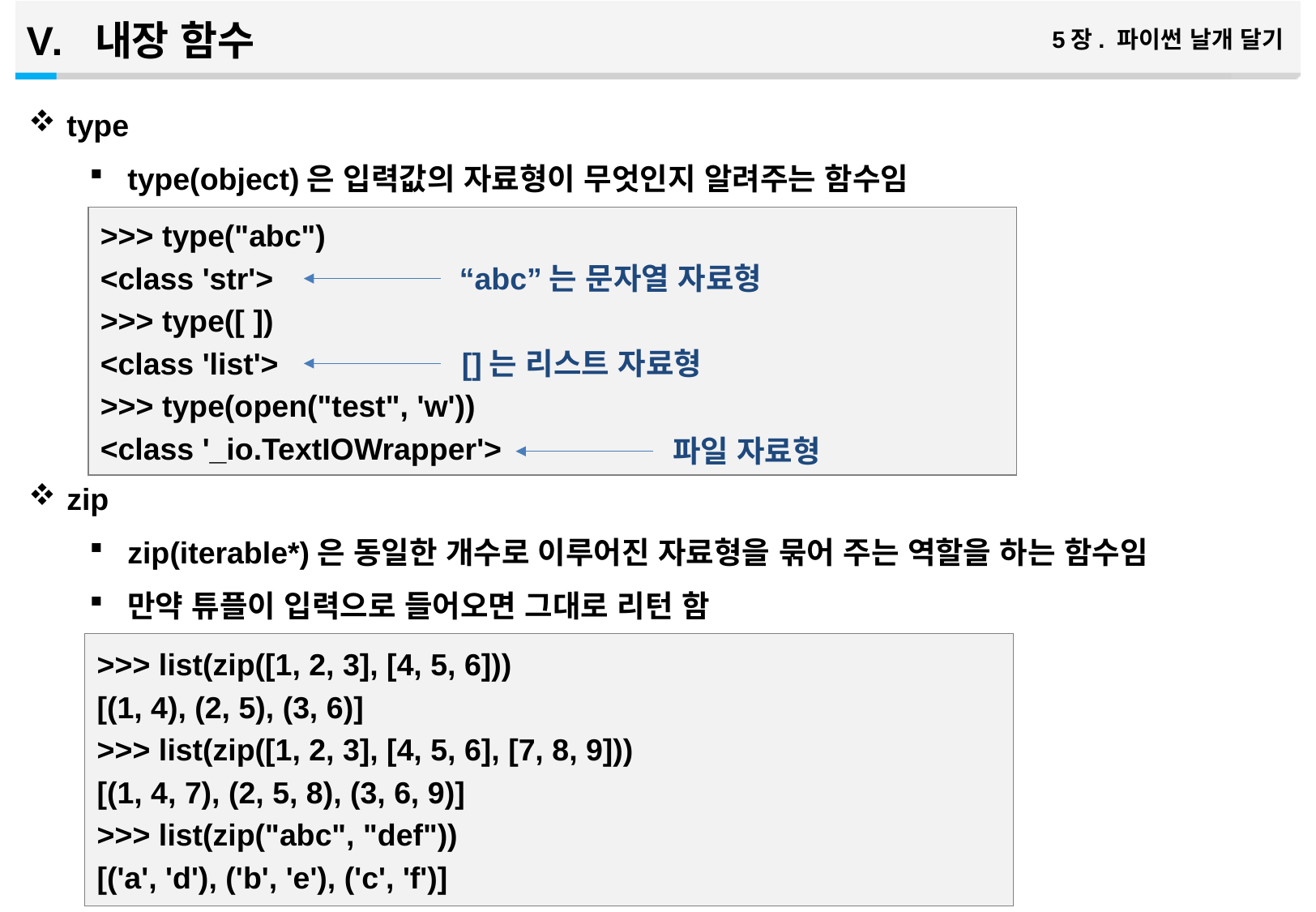

내장 함수
5장. 파이썬 날개 달기
type
type(object)은 입력값의 자료형이 무엇인지 알려주는 함수임

zip
zip(iterable*)은 동일한 개수로 이루어진 자료형을 묶어 주는 역할을 하는 함수임
만약 튜플이 입력으로 들어오면 그대로 리턴 함

>>> type("abc")
<class 'str'>
>>> type([ ])
<class 'list'>
>>> type(open("test", 'w'))
<class '_io.TextIOWrapper'>
“abc”는 문자열 자료형
[]는 리스트 자료형
파일 자료형
>>> list(zip([1, 2, 3], [4, 5, 6]))
[(1, 4), (2, 5), (3, 6)]
>>> list(zip([1, 2, 3], [4, 5, 6], [7, 8, 9]))
[(1, 4, 7), (2, 5, 8), (3, 6, 9)]
>>> list(zip("abc", "def"))
[('a', 'd'), ('b', 'e'), ('c', 'f')]
65